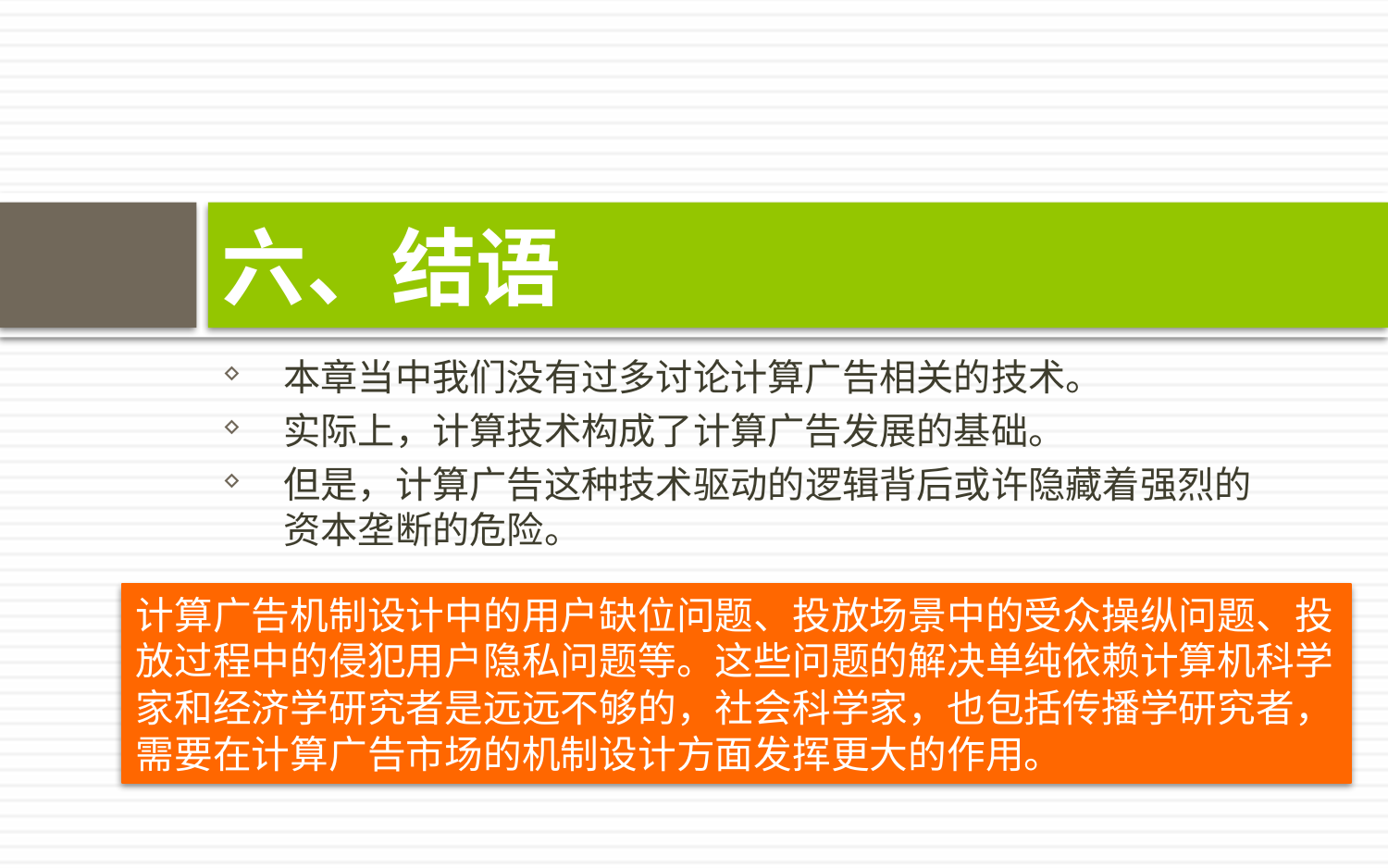

# 六、结语
本章当中我们没有过多讨论计算广告相关的技术。
实际上，计算技术构成了计算广告发展的基础。
但是，计算广告这种技术驱动的逻辑背后或许隐藏着强烈的资本垄断的危险。
计算广告机制设计中的用户缺位问题、投放场景中的受众操纵问题、投放过程中的侵犯用户隐私问题等。这些问题的解决单纯依赖计算机科学家和经济学研究者是远远不够的，社会科学家，也包括传播学研究者，需要在计算广告市场的机制设计方面发挥更大的作用。